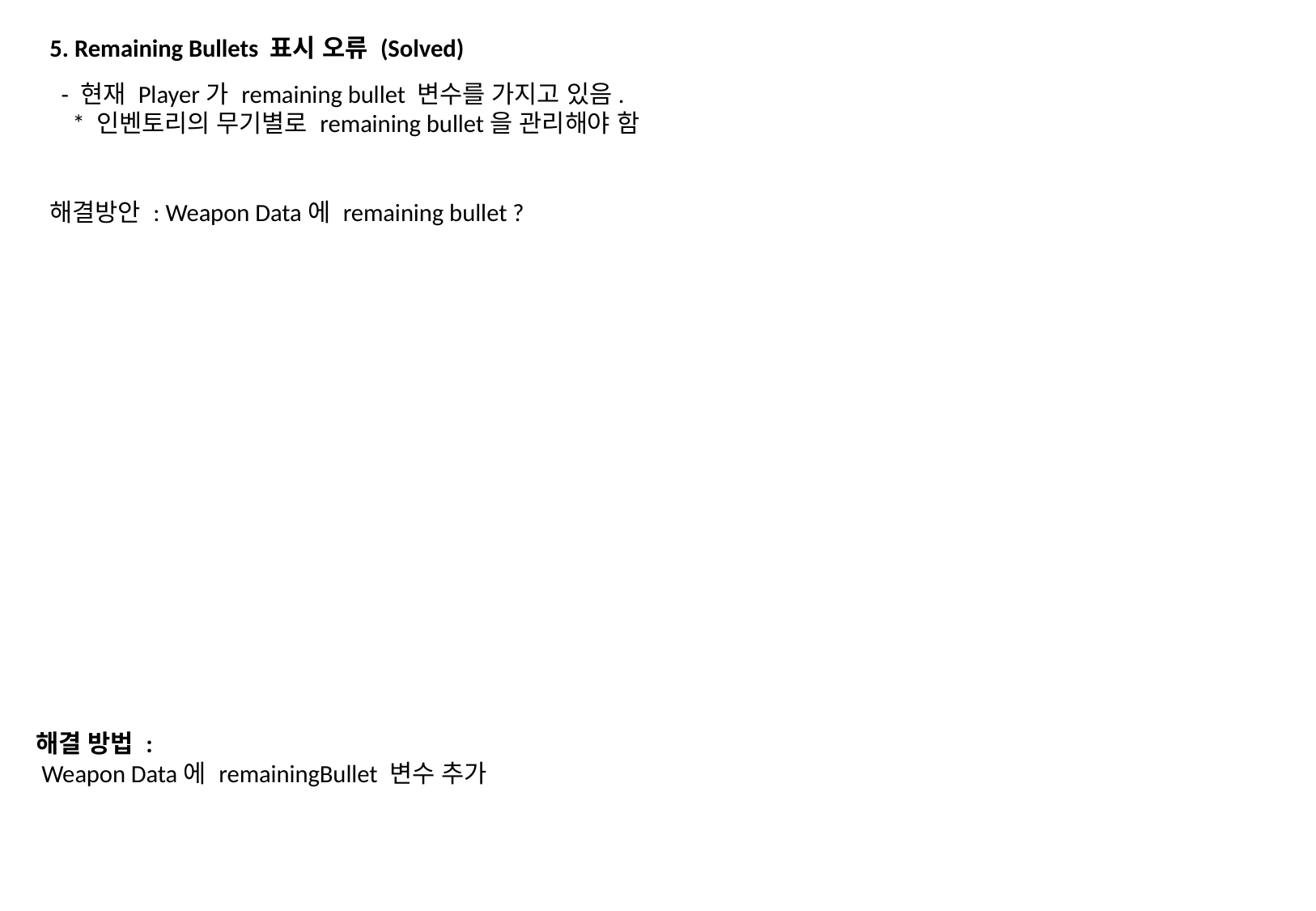

5. Remaining Bullets 표시 오류 (Solved)
  - 현재 Player가 remaining bullet 변수를 가지고 있음.
    * 인벤토리의 무기별로 remaining bullet을 관리해야 함

해결방안 : Weapon Data에 remaining bullet ?

해결 방법 :
 Weapon Data에 remainingBullet 변수 추가